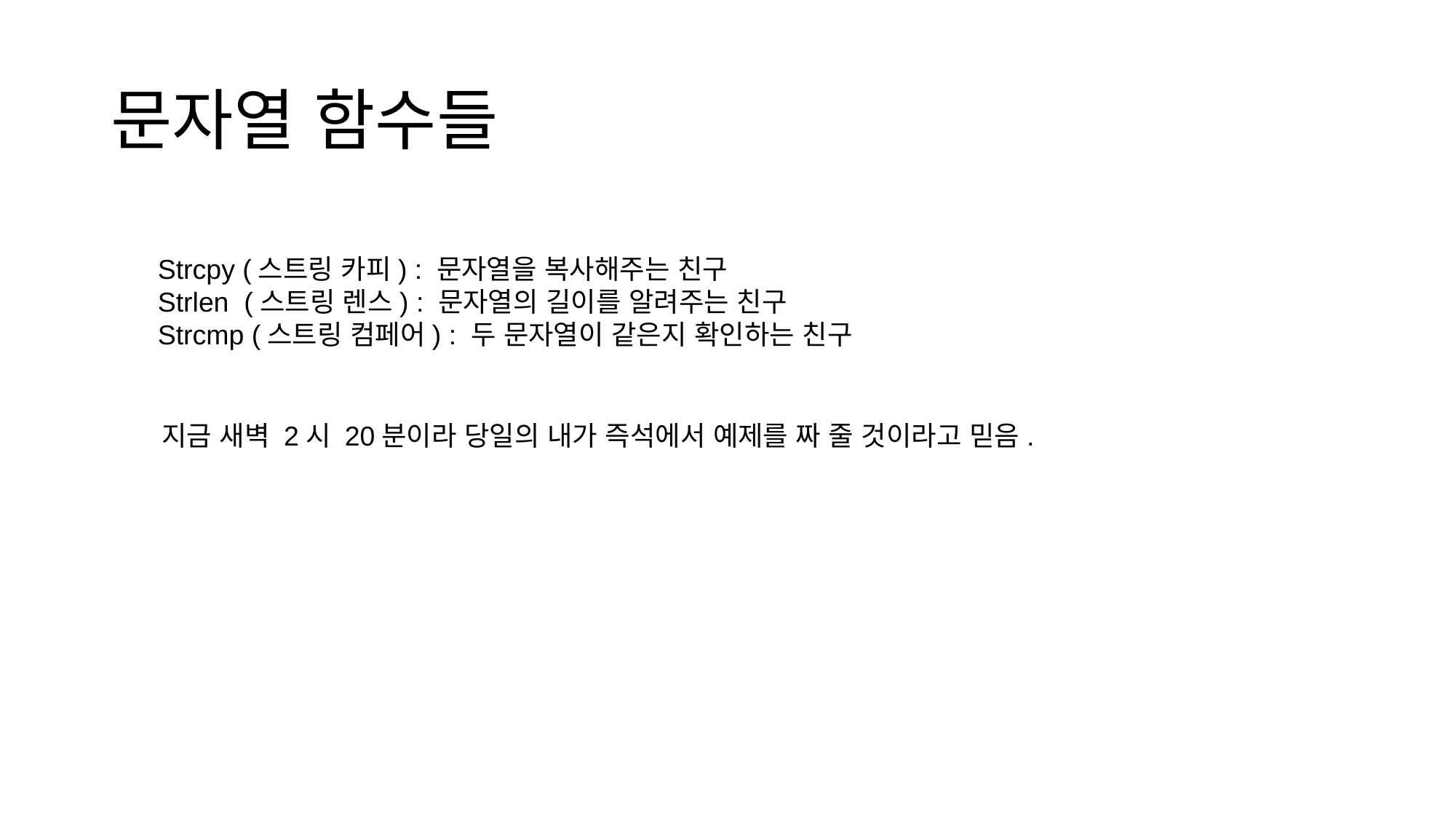

# 문자열 함수들
Strcpy (스트링 카피) : 문자열을 복사해주는 친구
Strlen  (스트링 렌스) : 문자열의 길이를 알려주는 친구
Strcmp (스트링 컴페어) : 두 문자열이 같은지 확인하는 친구

지금 새벽 2시 20분이라 당일의 내가 즉석에서 예제를 짜 줄 것이라고 믿음.